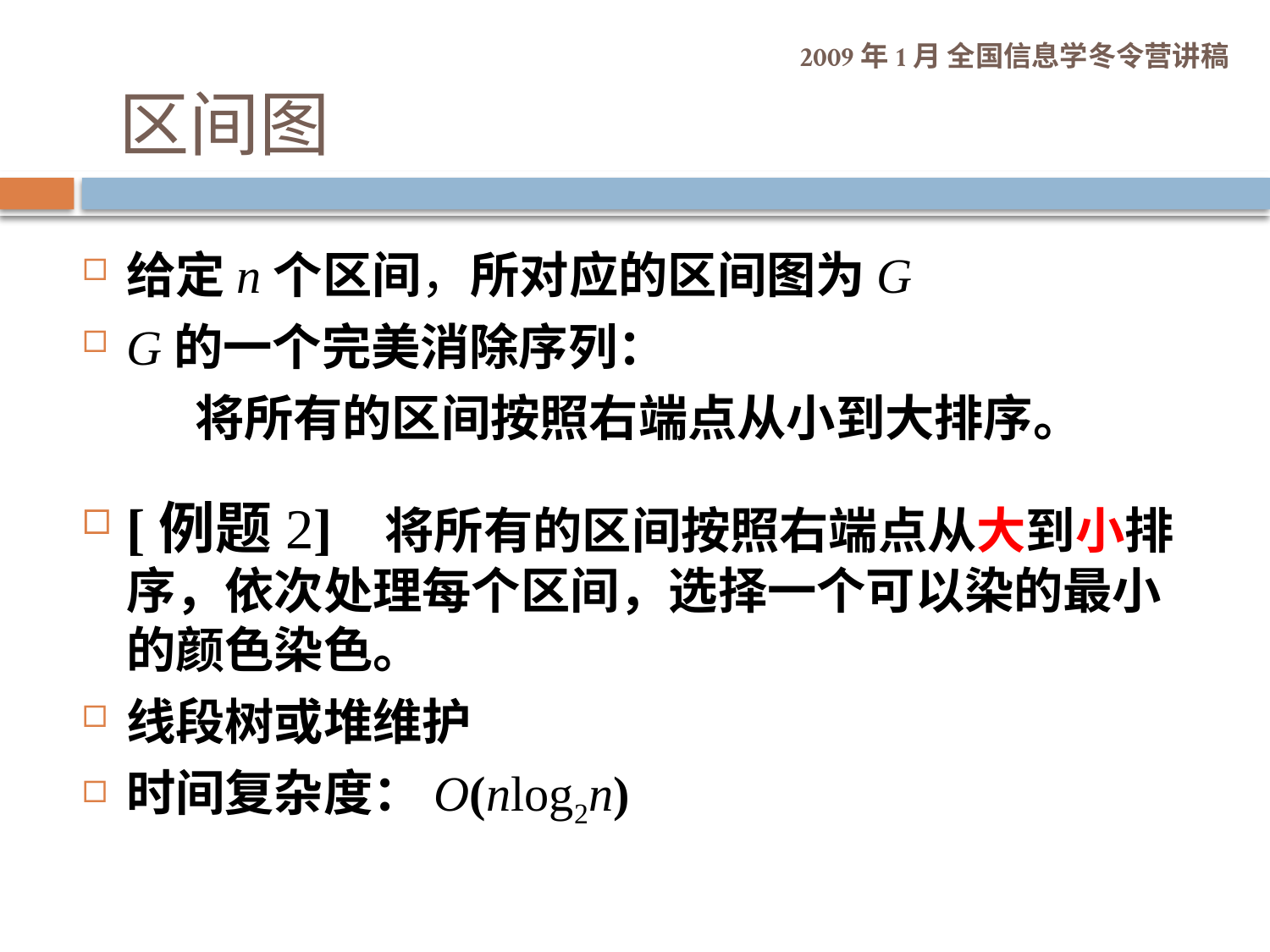

区间图
给定n个区间，所对应的区间图为G
G的一个完美消除序列：
         将所有的区间按照右端点从小到大排序。

[例题2]   将所有的区间按照右端点从大到小排序，依次处理每个区间，选择一个可以染的最小的颜色染色。
线段树或堆维护
时间复杂度：O(nlog2n)